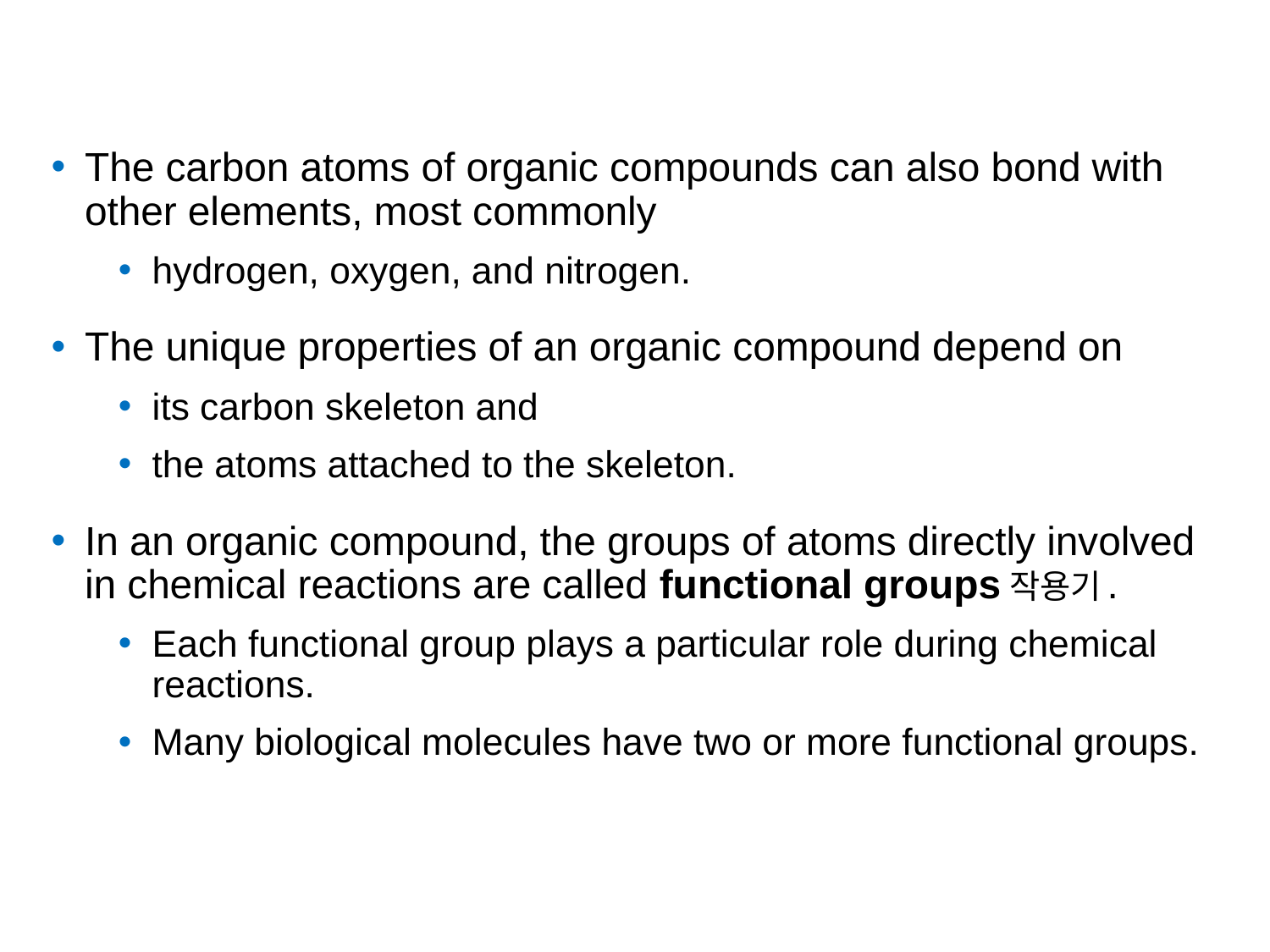

The carbon atoms of organic compounds can also bond with other elements, most commonly
hydrogen, oxygen, and nitrogen.
The unique properties of an organic compound depend on
its carbon skeleton and
the atoms attached to the skeleton.
In an organic compound, the groups of atoms directly involved in chemical reactions are called functional groups작용기.
Each functional group plays a particular role during chemical reactions.
Many biological molecules have two or more functional groups.